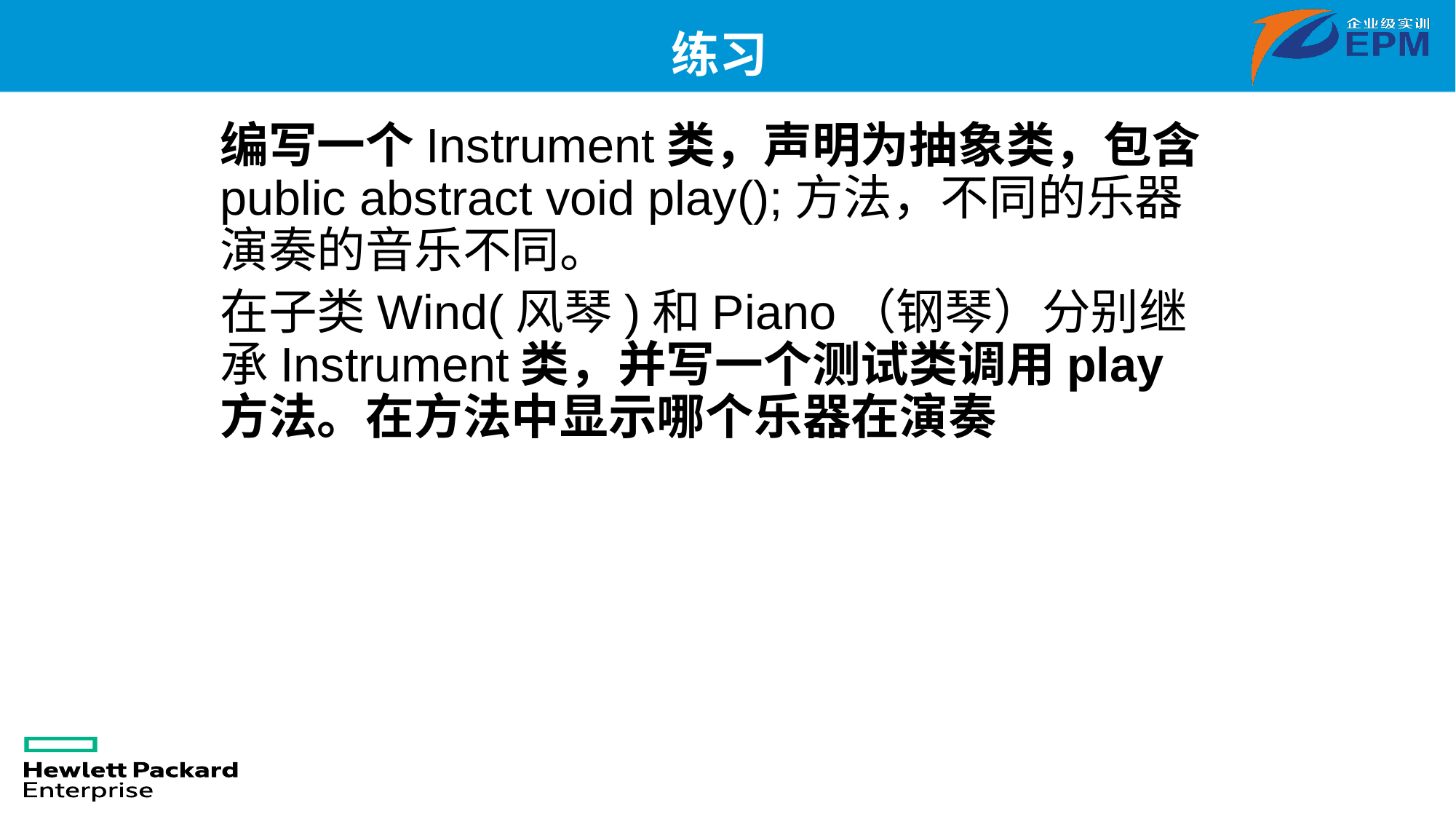

# 练习
编写一个Instrument类，声明为抽象类，包含public abstract void play();方法，不同的乐器演奏的音乐不同。
在子类Wind(风琴)和Piano（钢琴）分别继承Instrument类，并写一个测试类调用play方法。在方法中显示哪个乐器在演奏